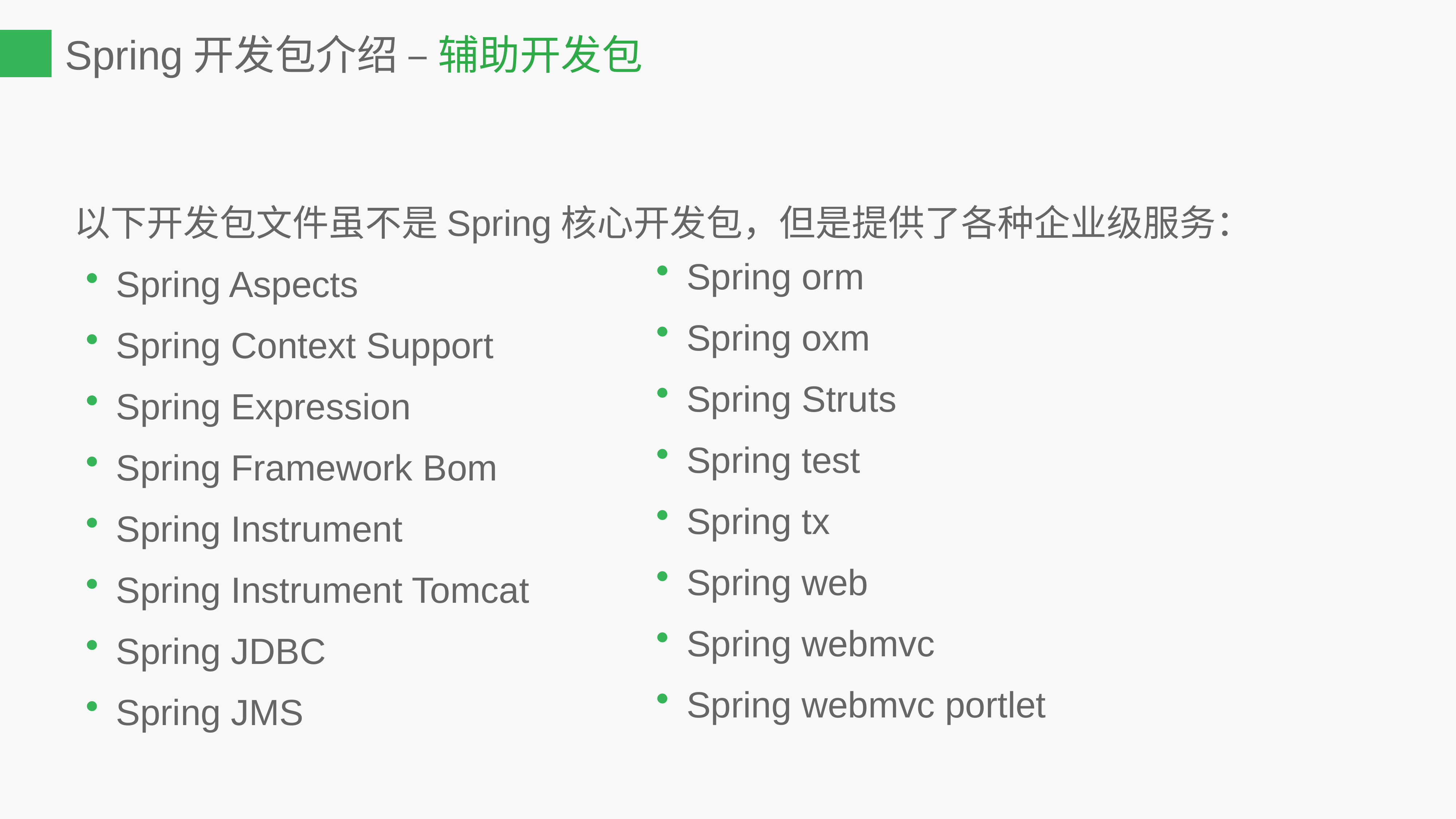

Spring开发包介绍 – 辅助开发包

以下开发包文件虽不是Spring核心开发包，但是提供了各种企业级服务：
Spring Aspects
Spring Context Support
Spring Expression
Spring Framework Bom
Spring Instrument
Spring Instrument Tomcat
Spring JDBC
Spring JMS

Spring orm
Spring oxm
Spring Struts
Spring test
Spring tx
Spring web
Spring webmvc
Spring webmvc portlet